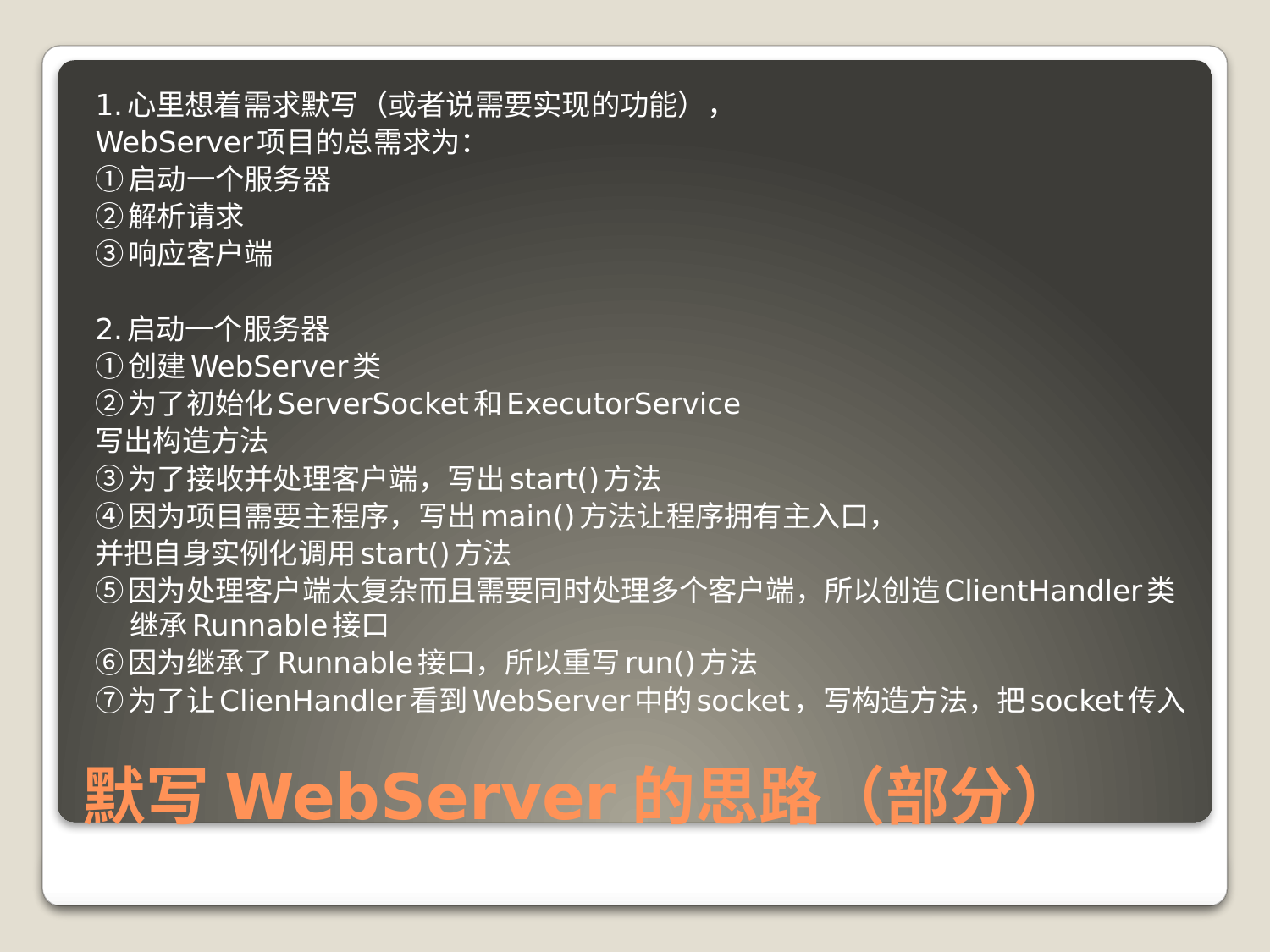

1.心里想着需求默写（或者说需要实现的功能），
WebServer项目的总需求为：
①启动一个服务器
②解析请求
③响应客户端

2.启动一个服务器
①创建WebServer类
②为了初始化ServerSocket和ExecutorService
写出构造方法
③为了接收并处理客户端，写出start()方法
④因为项目需要主程序，写出main()方法让程序拥有主入口，
并把自身实例化调用start()方法
⑤因为处理客户端太复杂而且需要同时处理多个客户端，所以创造ClientHandler类继承Runnable接口
⑥因为继承了Runnable接口，所以重写run()方法
⑦为了让ClienHandler看到WebServer中的socket，写构造方法，把socket传入
# 默写WebServer的思路（部分）